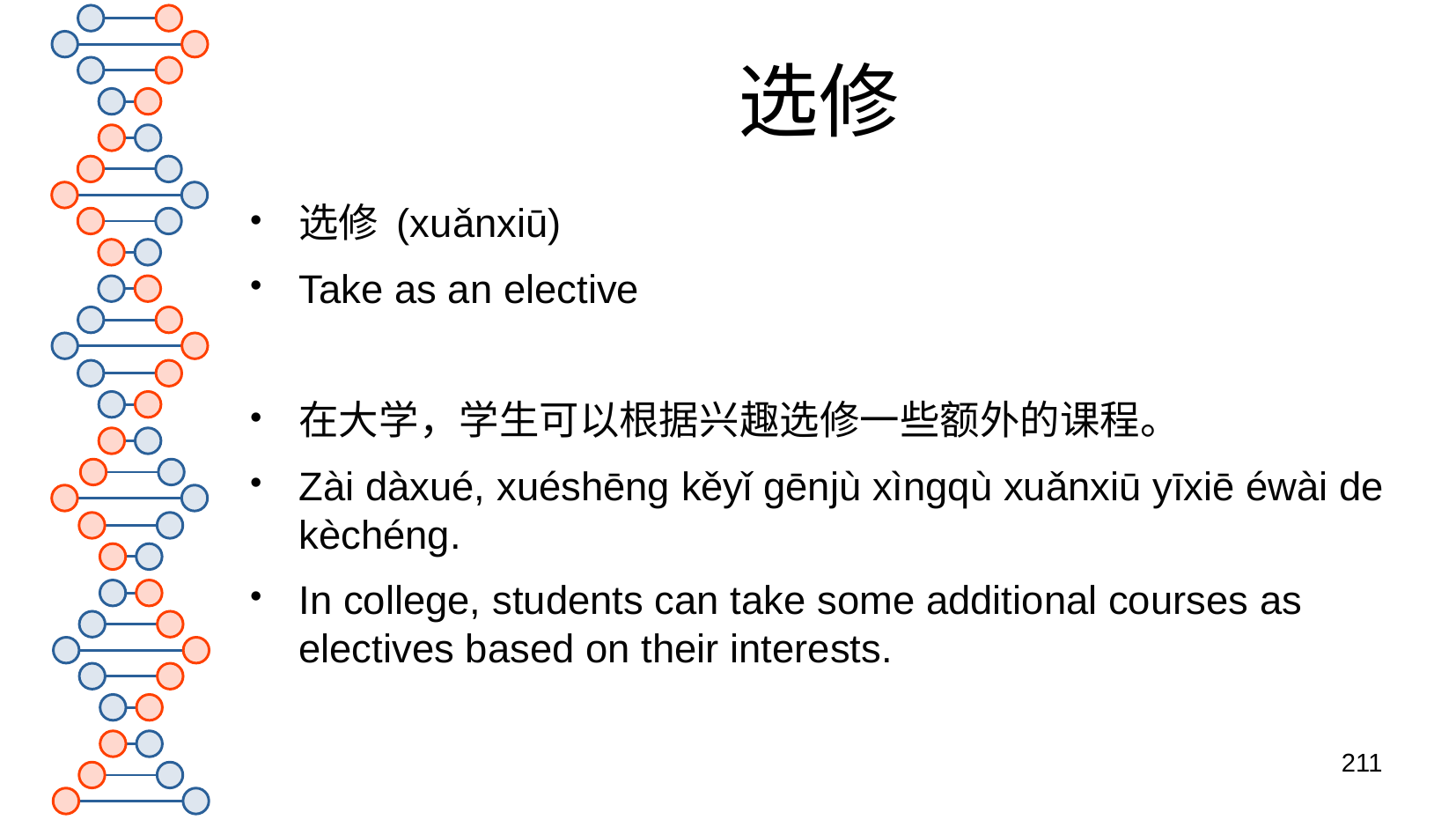

# 选修
选修 (xuǎnxiū)
Take as an elective

在大学，学生可以根据兴趣选修一些额外的课程。
Zài dàxué, xuéshēng kěyǐ gēnjù xìngqù xuǎnxiū yīxiē éwài de kèchéng.
In college, students can take some additional courses as electives based on their interests.

211